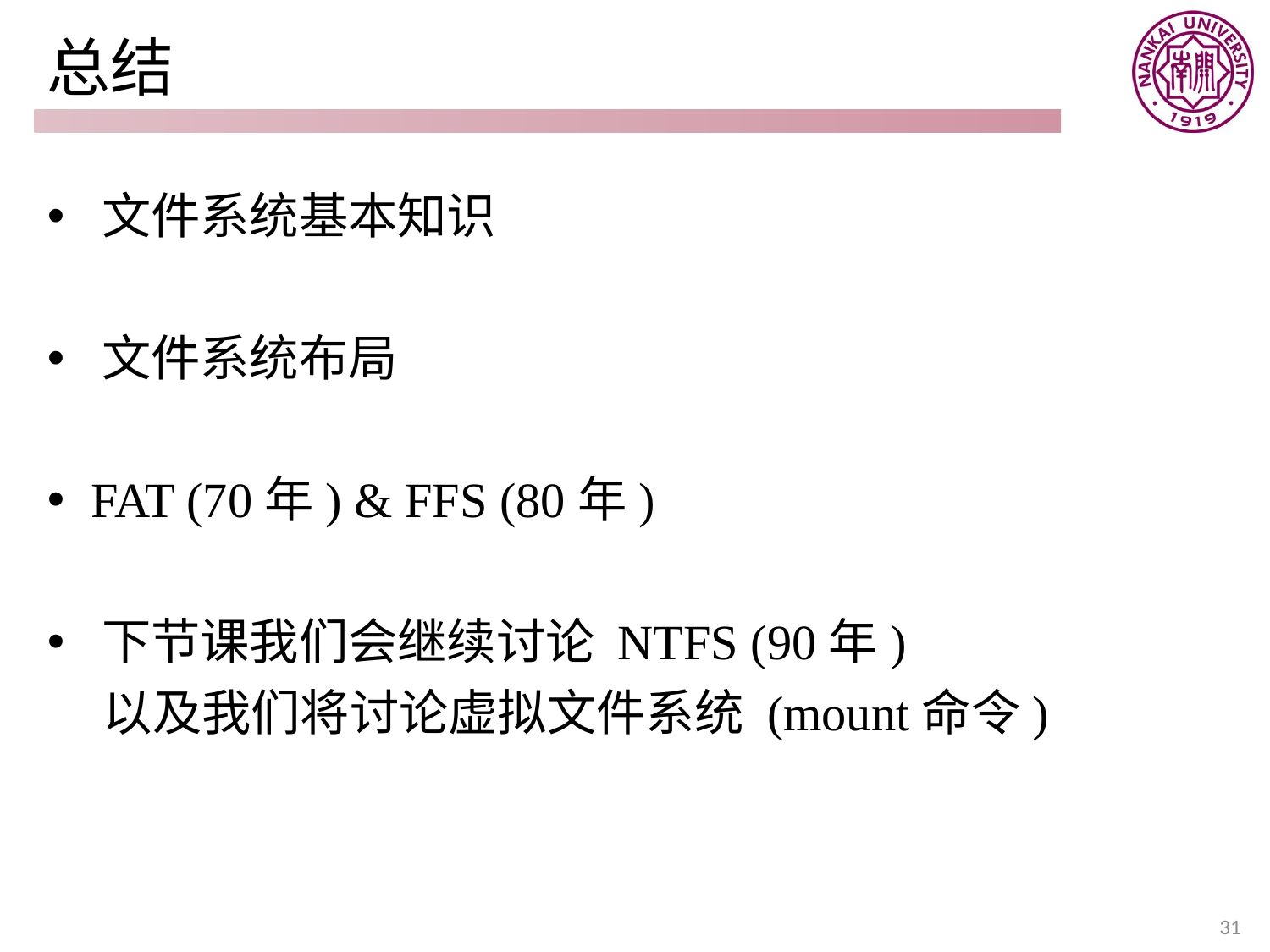

# 总结
 文件系统基本知识

 文件系统布局

 FAT (70年) & FFS (80年)

 下节课我们会继续讨论 NTFS (90年)
    以及我们将讨论虚拟文件系统 (mount命令)
31